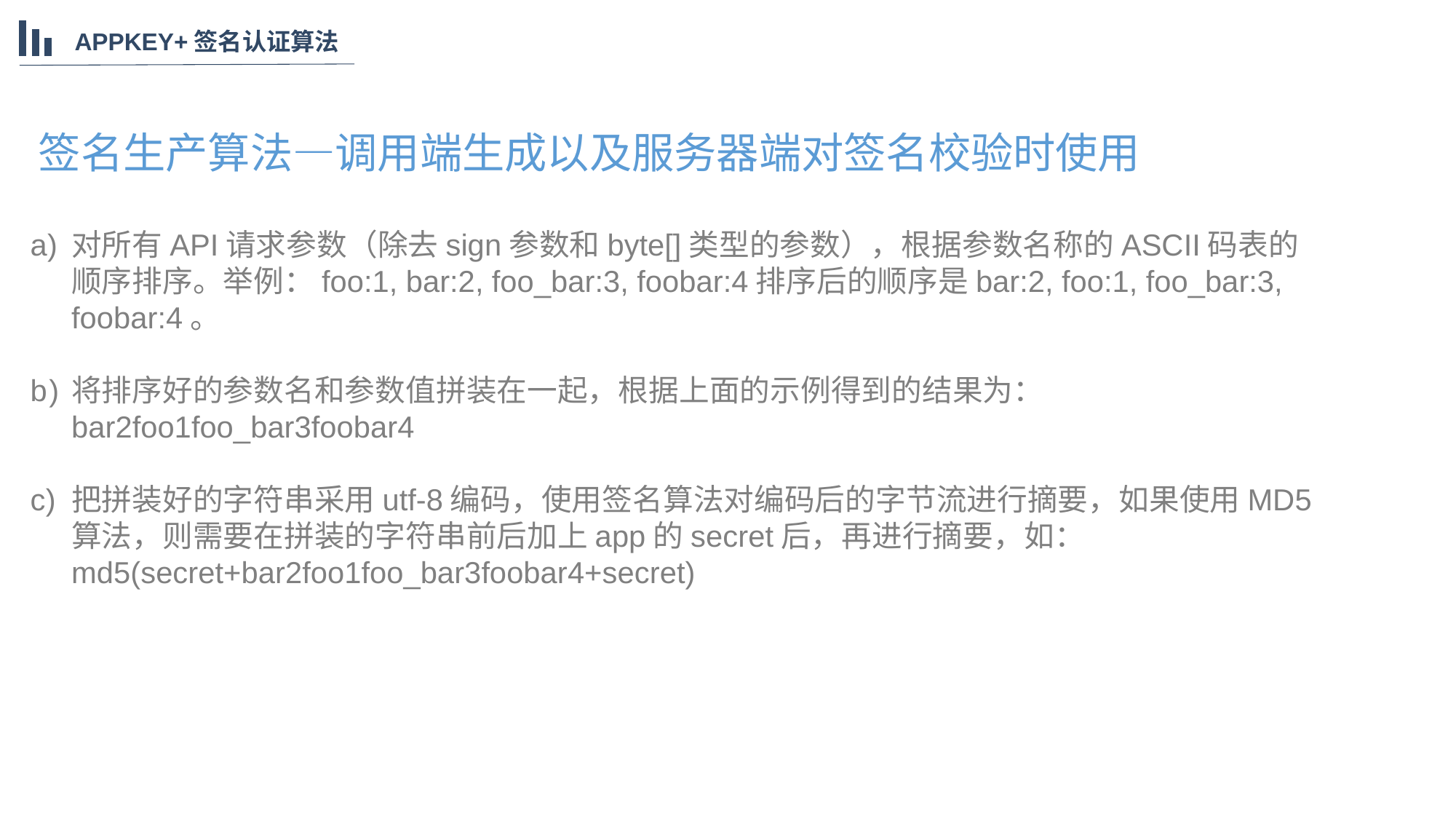

APPKEY+签名认证算法

签名生产算法—调用端生成以及服务器端对签名校验时使用
对所有API请求参数（除去sign参数和byte[]类型的参数），根据参数名称的ASCII码表的顺序排序。举例：foo:1, bar:2, foo_bar:3, foobar:4排序后的顺序是bar:2, foo:1, foo_bar:3, foobar:4。

将排序好的参数名和参数值拼装在一起，根据上面的示例得到的结果为：bar2foo1foo_bar3foobar4

把拼装好的字符串采用utf-8编码，使用签名算法对编码后的字节流进行摘要，如果使用MD5算法，则需要在拼装的字符串前后加上app的secret后，再进行摘要，如：md5(secret+bar2foo1foo_bar3foobar4+secret)